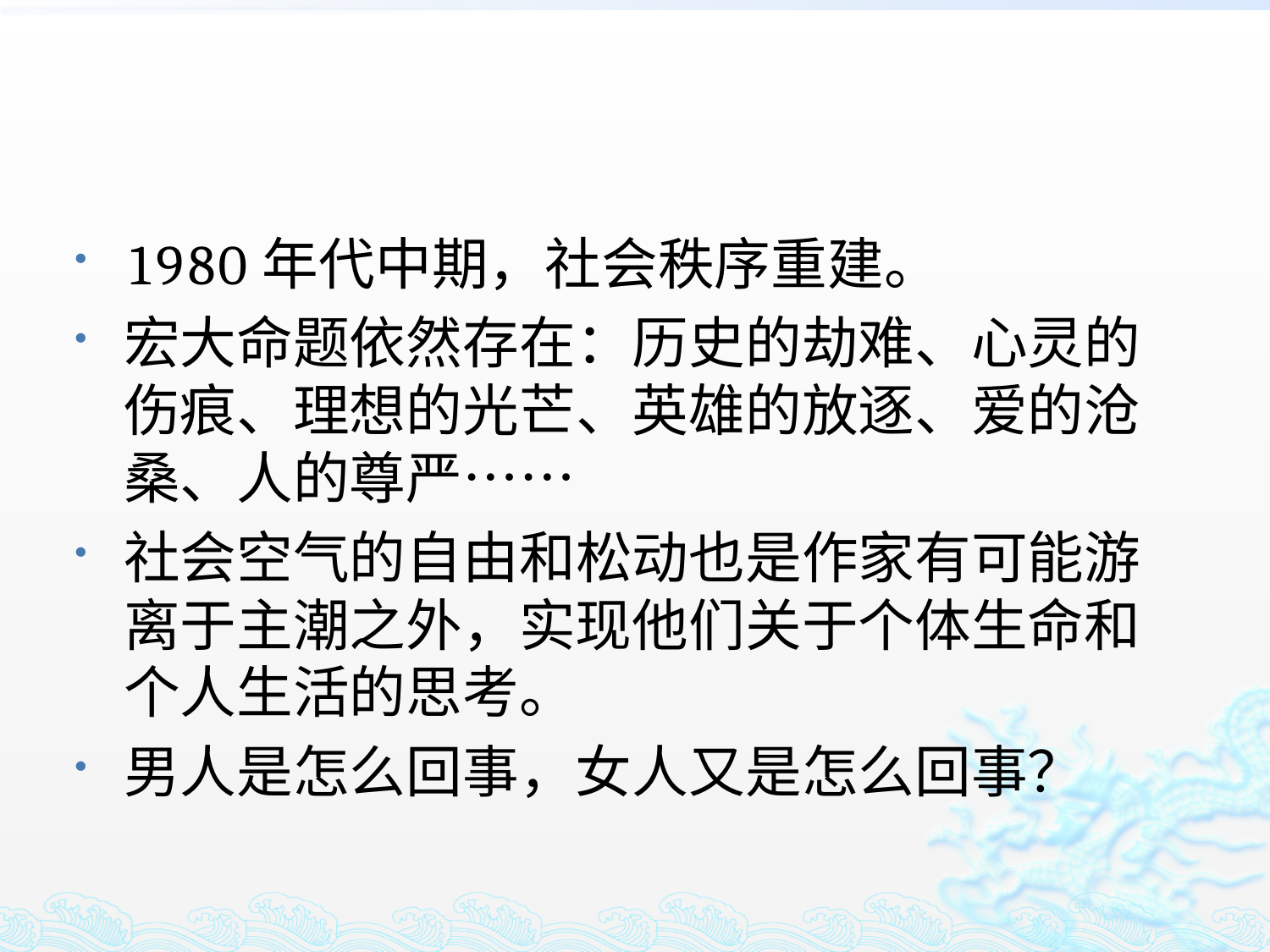

#
1980年代中期，社会秩序重建。
宏大命题依然存在：历史的劫难、心灵的伤痕、理想的光芒、英雄的放逐、爱的沧桑、人的尊严……
社会空气的自由和松动也是作家有可能游离于主潮之外，实现他们关于个体生命和个人生活的思考。
男人是怎么回事，女人又是怎么回事？